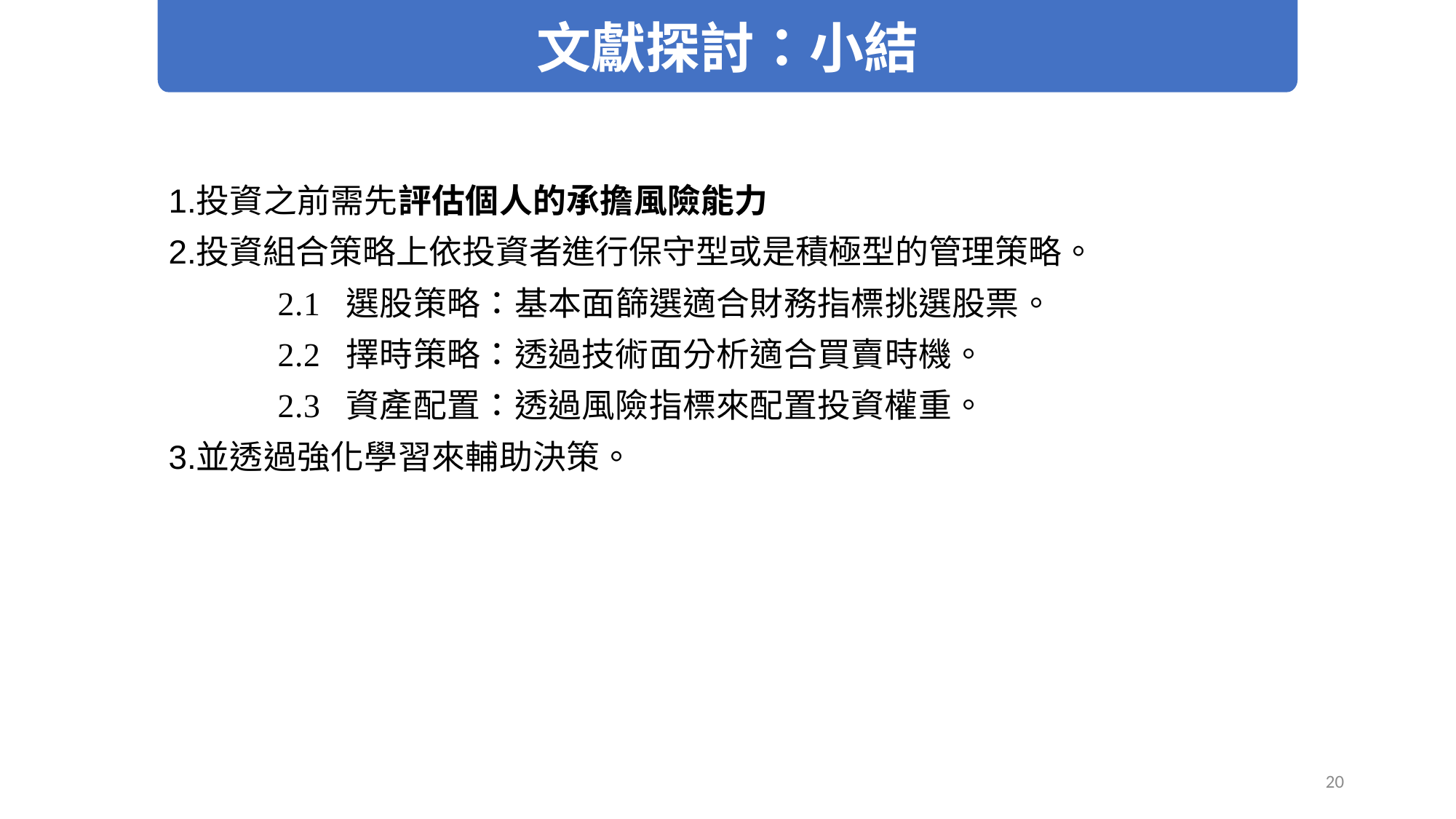

文獻探討：小結
投資之前需先評估個人的承擔風險能力
投資組合策略上依投資者進行保守型或是積極型的管理策略。
	2.1  選股策略：基本面篩選適合財務指標挑選股票。
	2.2  擇時策略：透過技術面分析適合買賣時機。
	2.3  資產配置：透過風險指標來配置投資權重。
並透過強化學習來輔助決策。

20